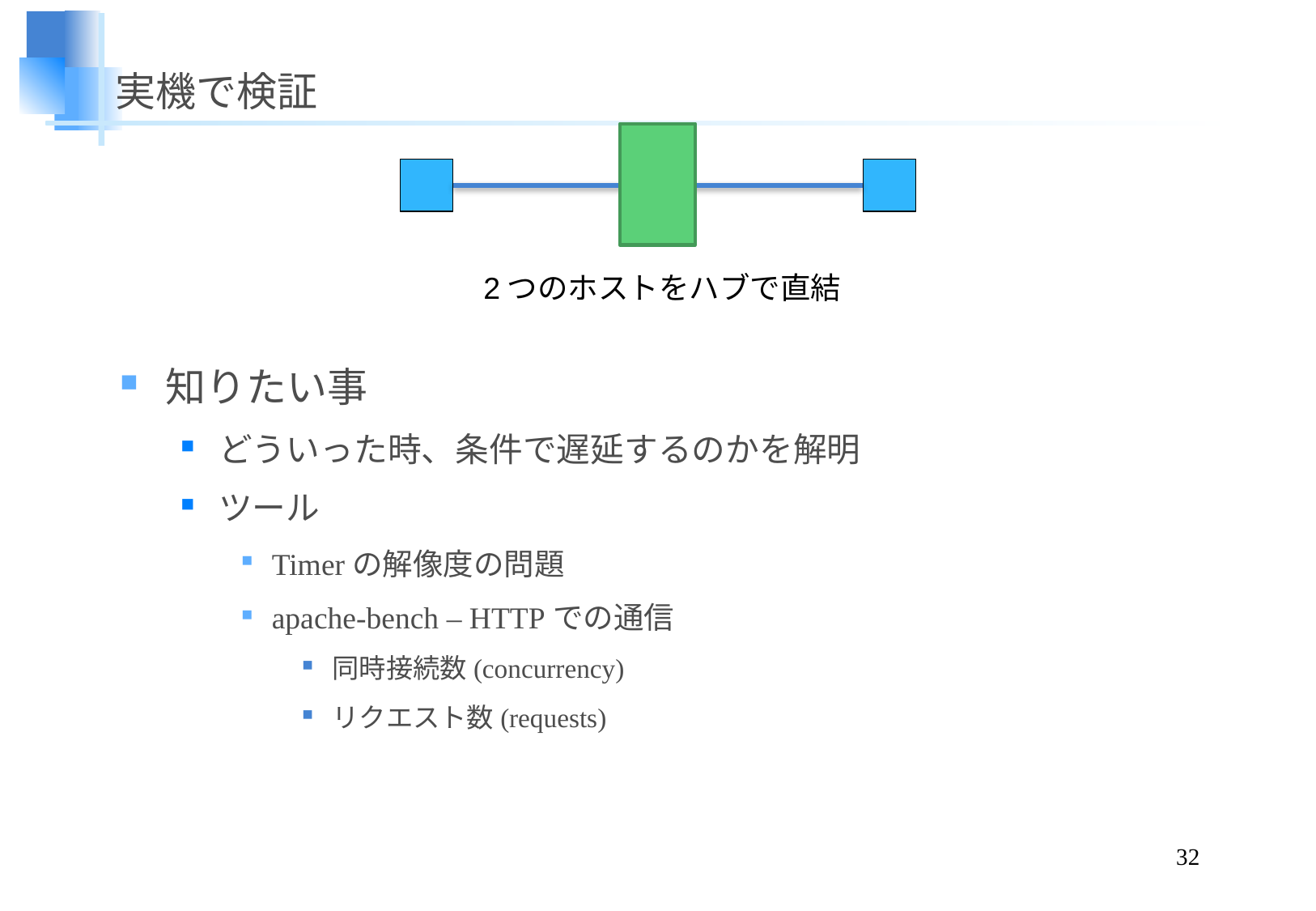

# 実機で検証

2つのホストをハブで直結
知りたい事
どういった時、条件で遅延するのかを解明
ツール
Timerの解像度の問題
apache-bench – HTTPでの通信
同時接続数(concurrency)
リクエスト数(requests)
32